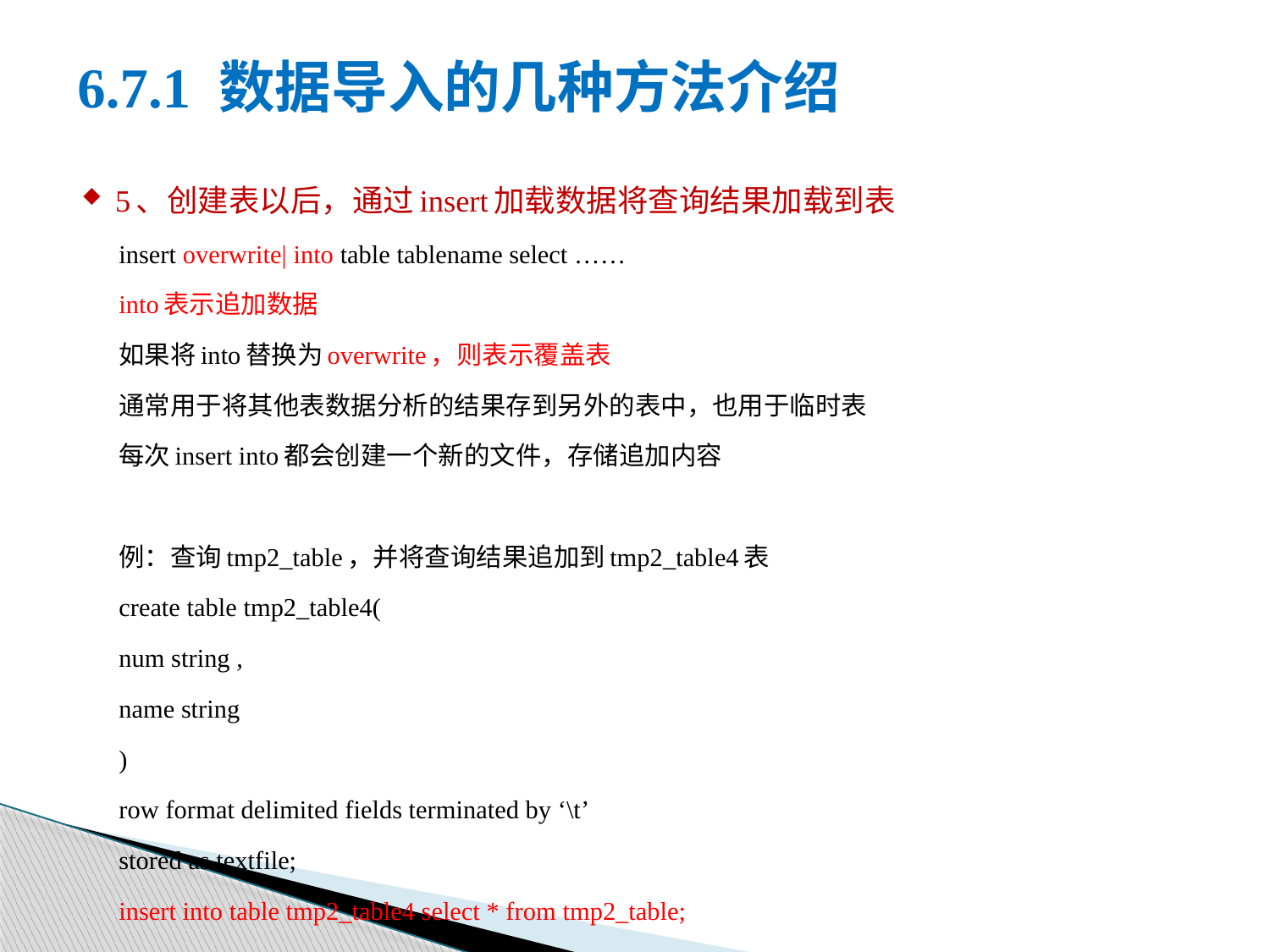

# 6.7.1 数据导入的几种方法介绍
5、创建表以后，通过insert加载数据将查询结果加载到表
insert overwrite| into table tablename select ……
into表示追加数据
如果将into替换为overwrite，则表示覆盖表
通常用于将其他表数据分析的结果存到另外的表中，也用于临时表
每次insert into都会创建一个新的文件，存储追加内容

例：查询tmp2_table，并将查询结果追加到tmp2_table4表
create table tmp2_table4(
num string ,
name string
)
row format delimited fields terminated by ‘\t’
stored as textfile;
insert into table tmp2_table4 select * from tmp2_table;